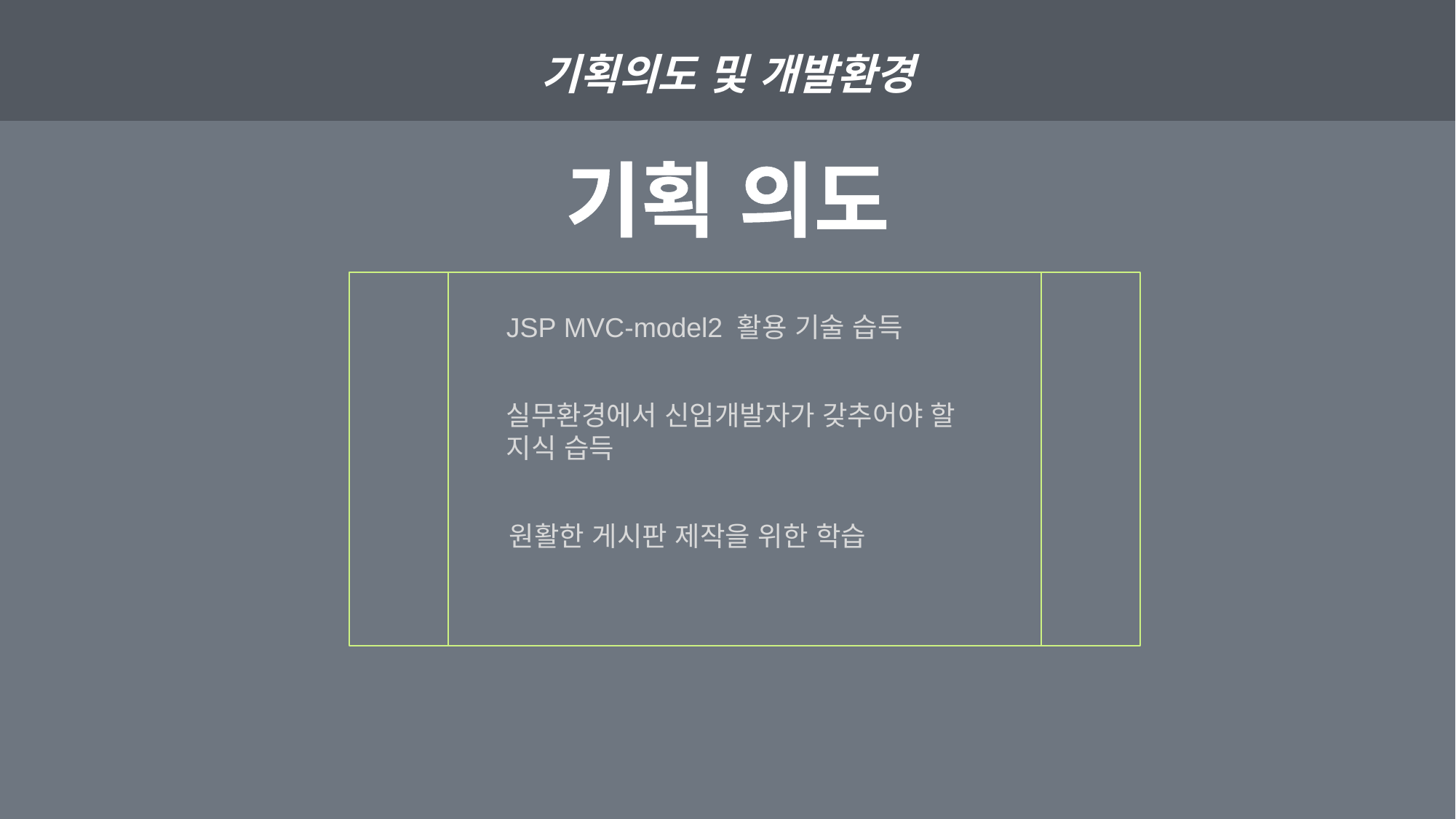

기획의도 및 개발환경
기획 의도

JSP MVC-model2 활용 기술 습득
실무환경에서 신입개발자가 갖추어야 할 지식 습득
원활한 게시판 제작을 위한 학습